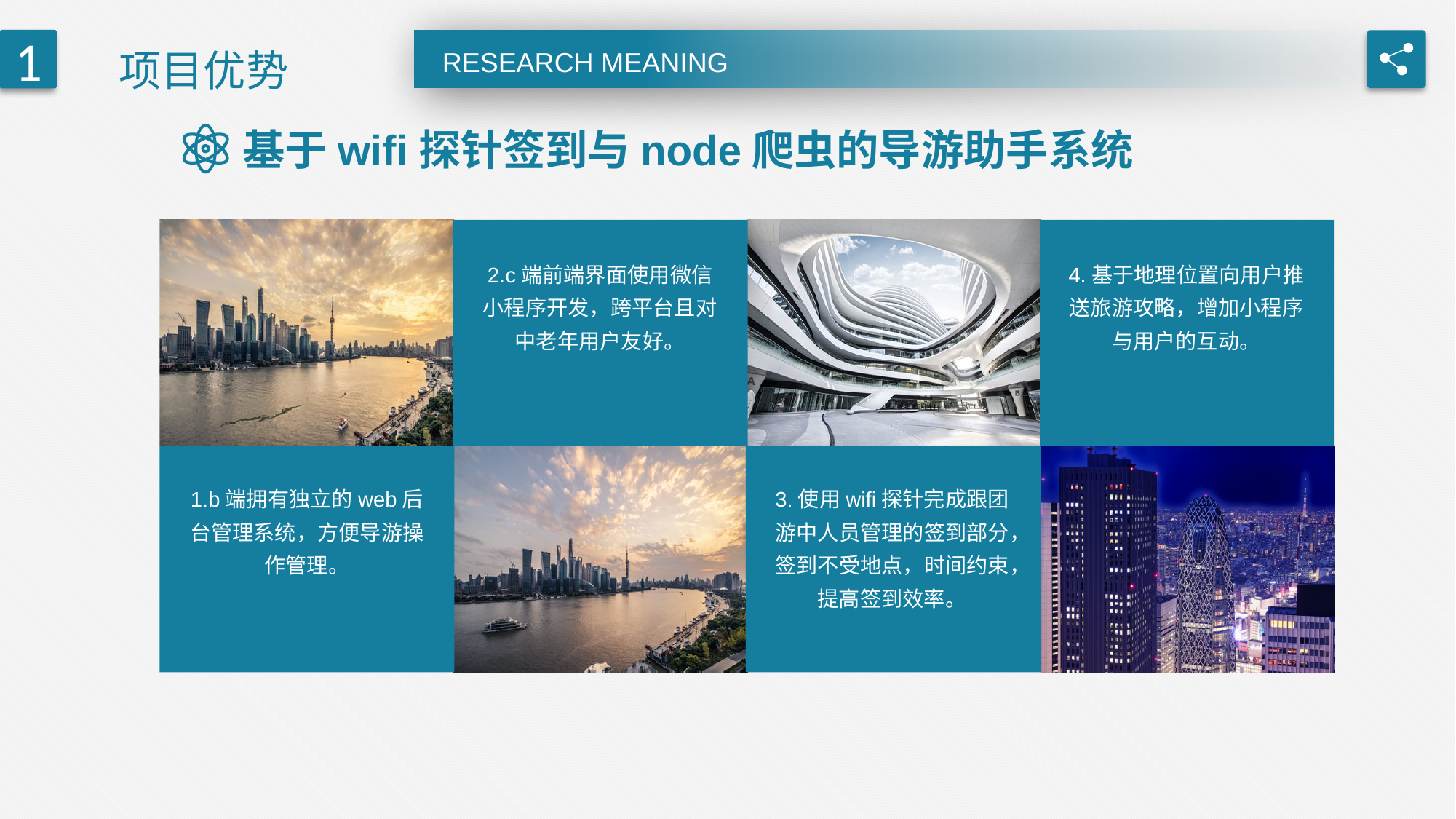

项目优势
1

RESEARCH MEANING

基于wifi探针签到与node爬虫的导游助手系统

2.c端前端界面使用微信小程序开发，跨平台且对中老年用户友好。
4.基于地理位置向用户推送旅游攻略，增加小程序与用户的互动。

1.b端拥有独立的web后台管理系统，方便导游操作管理。
3.使用wifi探针完成跟团游中人员管理的签到部分，签到不受地点，时间约束，提高签到效率。